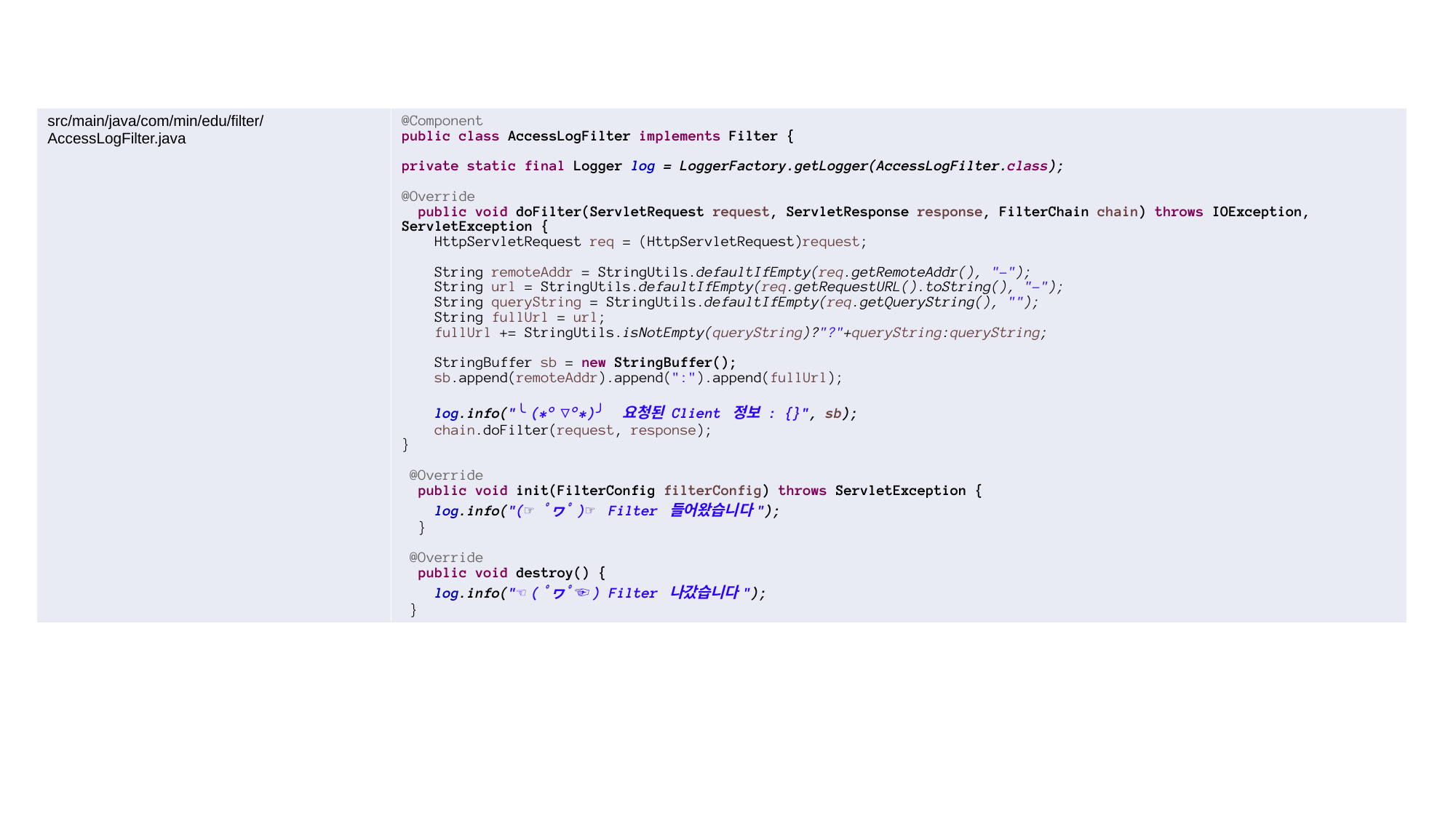

| src/main/java/com/min/edu/filter/AccessLogFilter.java | @Component public class AccessLogFilter implements Filter { private static final Logger log = LoggerFactory.getLogger(AccessLogFilter.class); @Override public void doFilter(ServletRequest request, ServletResponse response, FilterChain chain) throws IOException, ServletException { HttpServletRequest req = (HttpServletRequest)request; String remoteAddr = StringUtils.defaultIfEmpty(req.getRemoteAddr(), "-"); String url = StringUtils.defaultIfEmpty(req.getRequestURL().toString(), "-"); String queryString = StringUtils.defaultIfEmpty(req.getQueryString(), ""); String fullUrl = url; fullUrl += StringUtils.isNotEmpty(queryString)?"?"+queryString:queryString; StringBuffer sb = new StringBuffer(); sb.append(remoteAddr).append(":").append(fullUrl); log.info("╰(\*°▽°\*)╯ 요청된 Client 정보 : {}", sb); chain.doFilter(request, response); } @Override public void init(FilterConfig filterConfig) throws ServletException { log.info("(☞ﾟヮﾟ)☞ Filter 들어왔습니다"); } @Override public void destroy() { log.info("☜(ﾟヮﾟ☜) Filter 나갔습니다"); } |
| --- | --- |